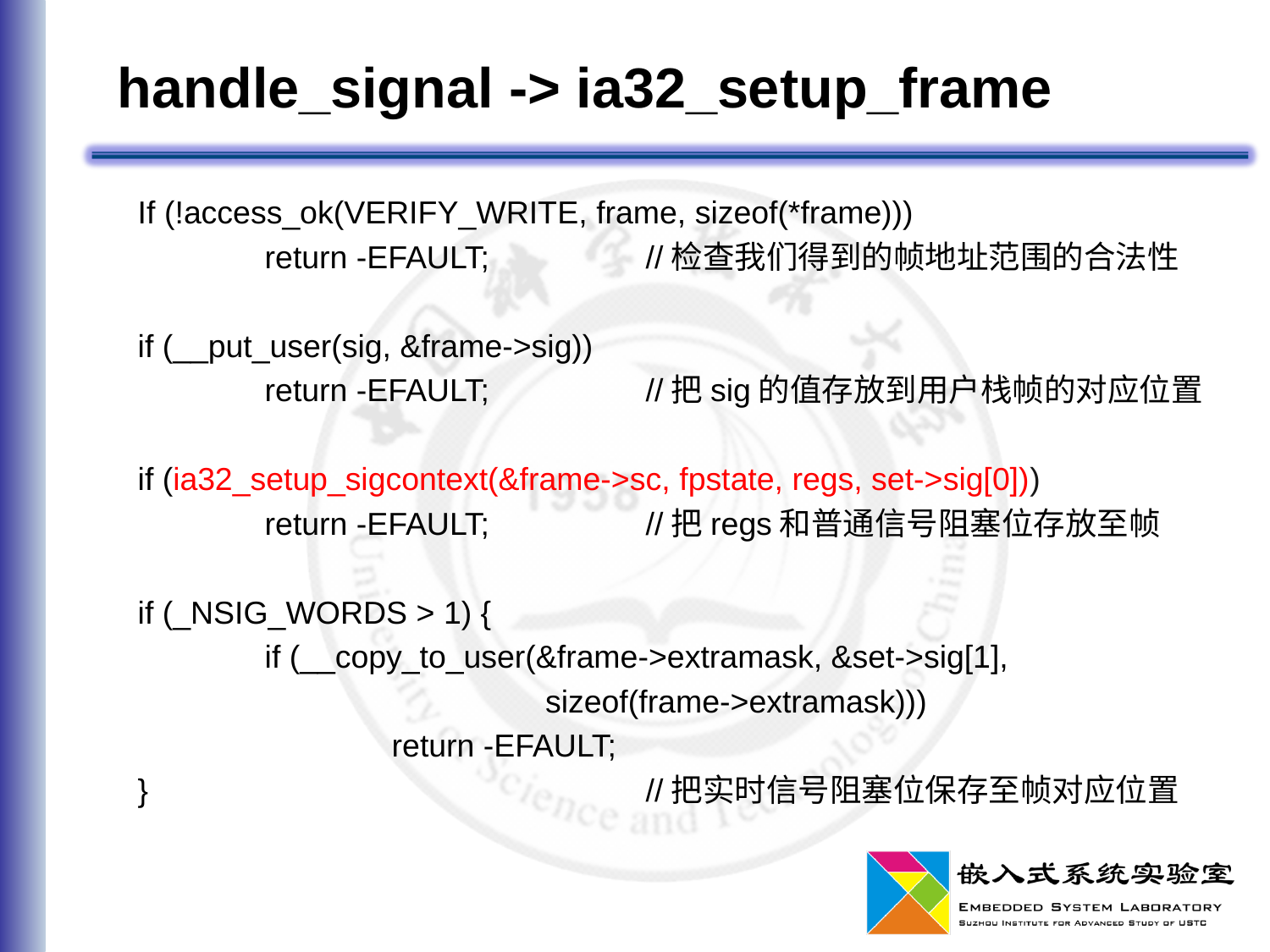

# handle_signal -> ia32_setup_frame
If (!access_ok(VERIFY_WRITE, frame, sizeof(*frame)))
	return -EFAULT;		//检查我们得到的帧地址范围的合法性

if (__put_user(sig, &frame->sig))
	return -EFAULT;		//把sig的值存放到用户栈帧的对应位置

if (ia32_setup_sigcontext(&frame->sc, fpstate, regs, set->sig[0]))
	return -EFAULT;		//把regs和普通信号阻塞位存放至帧

if (_NSIG_WORDS > 1) {
	if (__copy_to_user(&frame->extramask, &set->sig[1],
			   sizeof(frame->extramask)))
		return -EFAULT;
}				//把实时信号阻塞位保存至帧对应位置